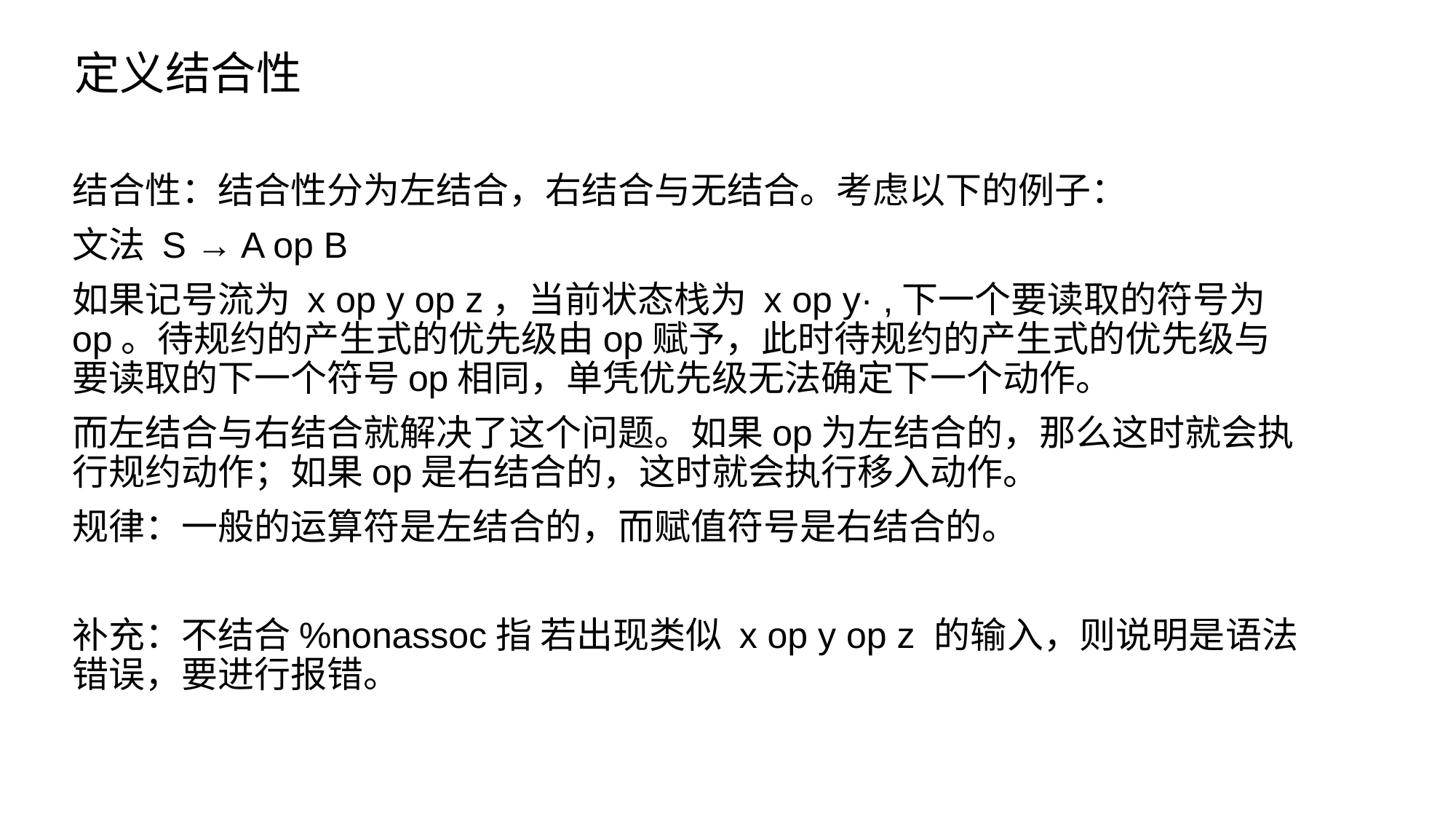

定义结合性
结合性：结合性分为左结合，右结合与无结合。考虑以下的例子：
文法 S → A op B
如果记号流为 x op y op z，当前状态栈为 x op y· ,下一个要读取的符号为op。待规约的产生式的优先级由op赋予，此时待规约的产生式的优先级与要读取的下一个符号op相同，单凭优先级无法确定下一个动作。
而左结合与右结合就解决了这个问题。如果op为左结合的，那么这时就会执行规约动作；如果op是右结合的，这时就会执行移入动作。
规律：一般的运算符是左结合的，而赋值符号是右结合的。

补充：不结合%nonassoc指 若出现类似 x op y op z 的输入，则说明是语法错误，要进行报错。